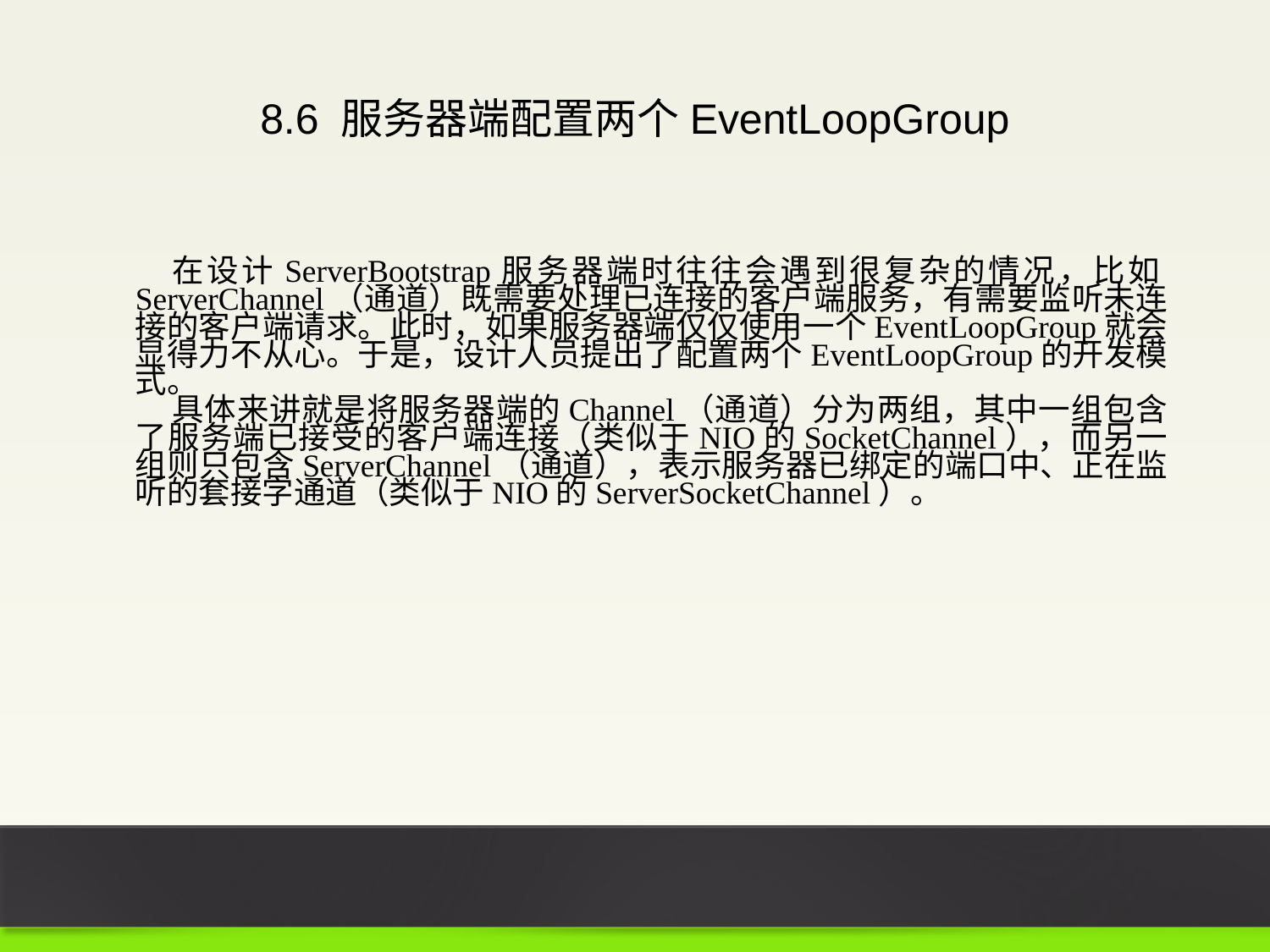

8.6 服务器端配置两个EventLoopGroup
在设计ServerBootstrap服务器端时往往会遇到很复杂的情况，比如ServerChannel（通道）既需要处理已连接的客户端服务，有需要监听未连接的客户端请求。此时，如果服务器端仅仅使用一个EventLoopGroup就会显得力不从心。于是，设计人员提出了配置两个EventLoopGroup的开发模式。
具体来讲就是将服务器端的Channel（通道）分为两组，其中一组包含了服务端已接受的客户端连接（类似于NIO的SocketChannel），而另一组则只包含ServerChannel（通道），表示服务器已绑定的端口中、正在监听的套接字通道（类似于NIO的ServerSocketChannel）。